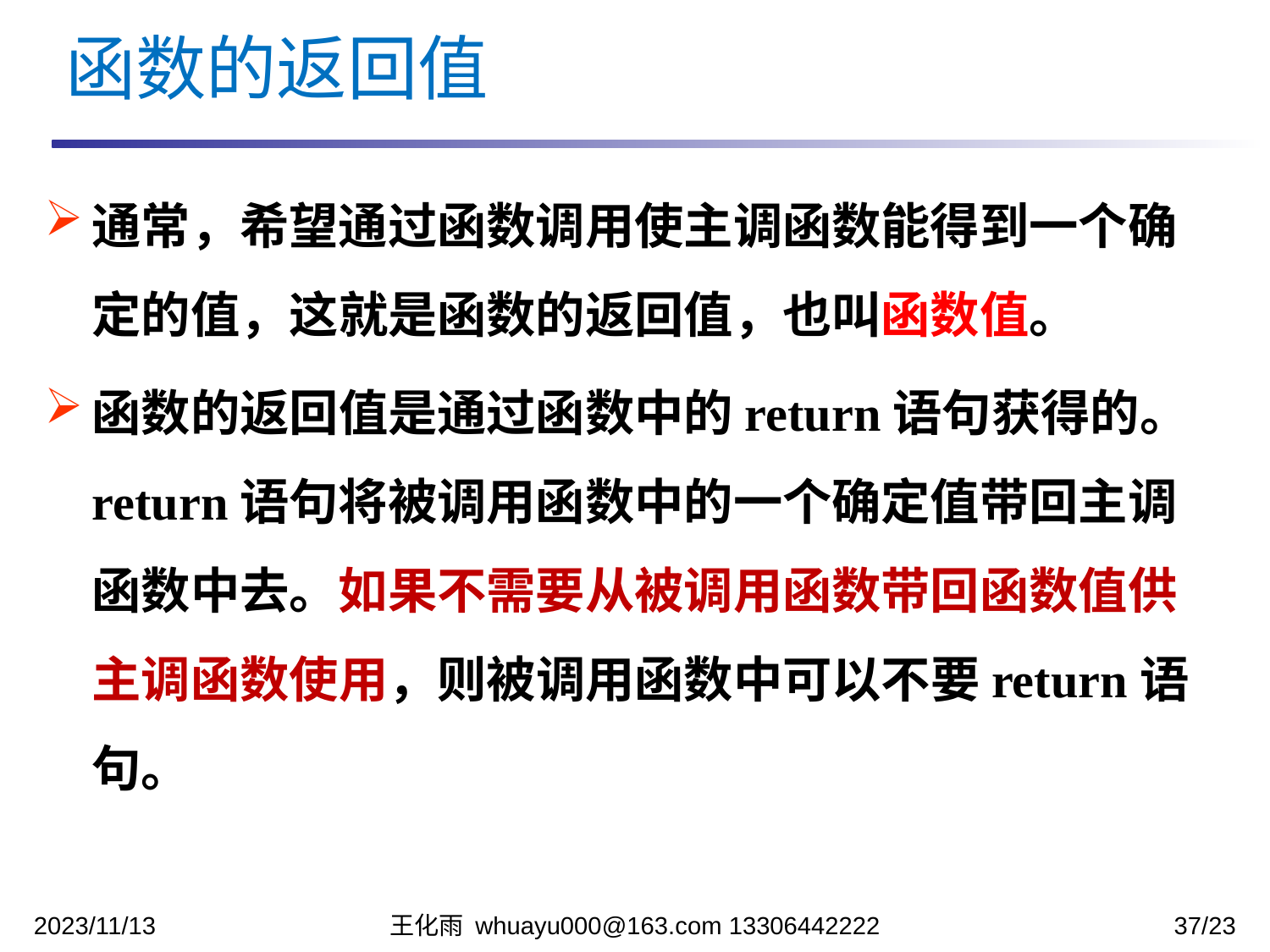

函数的返回值
通常，希望通过函数调用使主调函数能得到一个确定的值，这就是函数的返回值，也叫函数值。
函数的返回值是通过函数中的return语句获得的。return语句将被调用函数中的一个确定值带回主调函数中去。如果不需要从被调用函数带回函数值供主调函数使用，则被调用函数中可以不要return语句。
2023/11/13
王化雨 whuayu000@163.com 13306442222
37/23